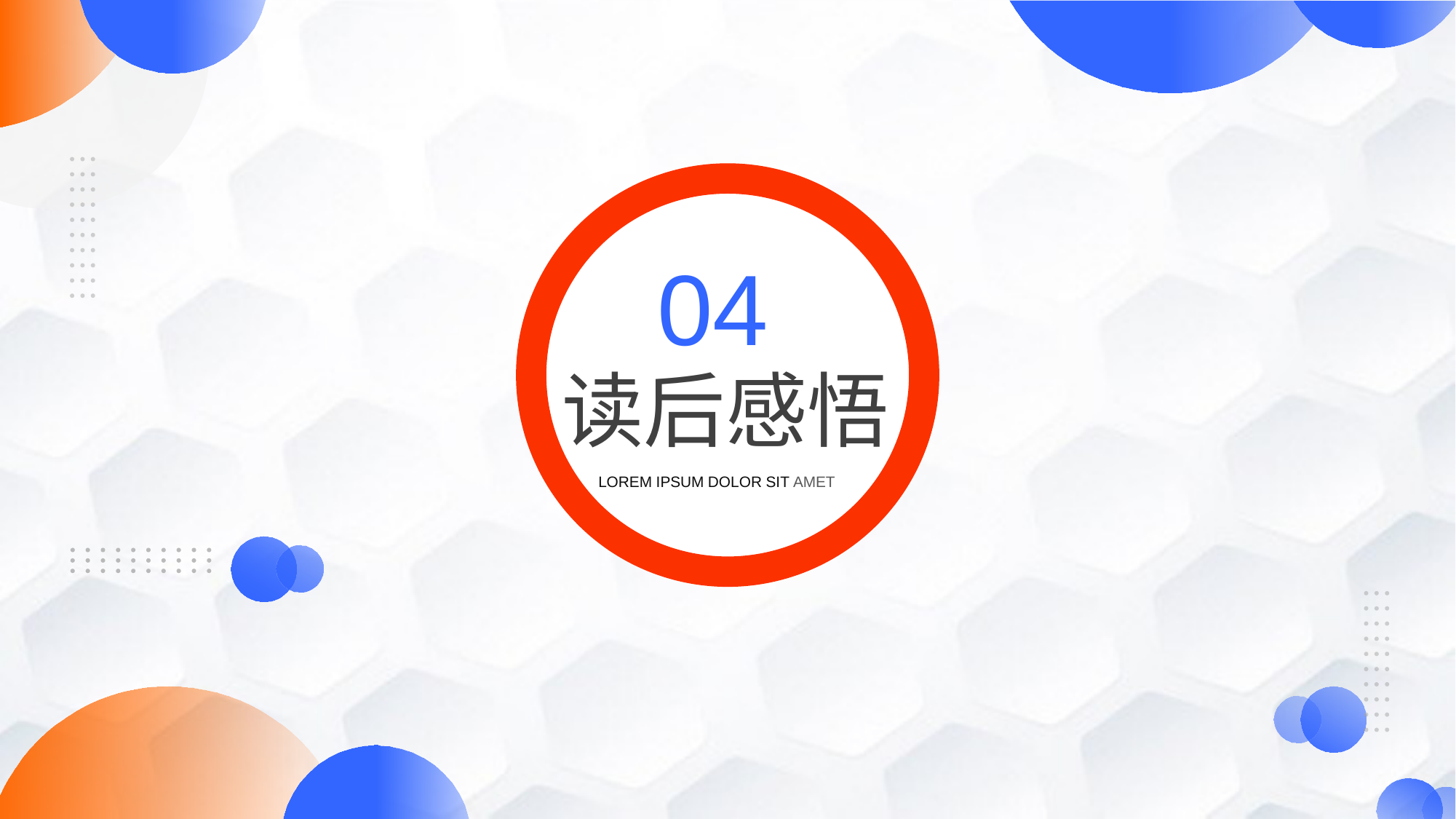

04
读后感悟
LOREM IPSUM DOLOR SIT AMET